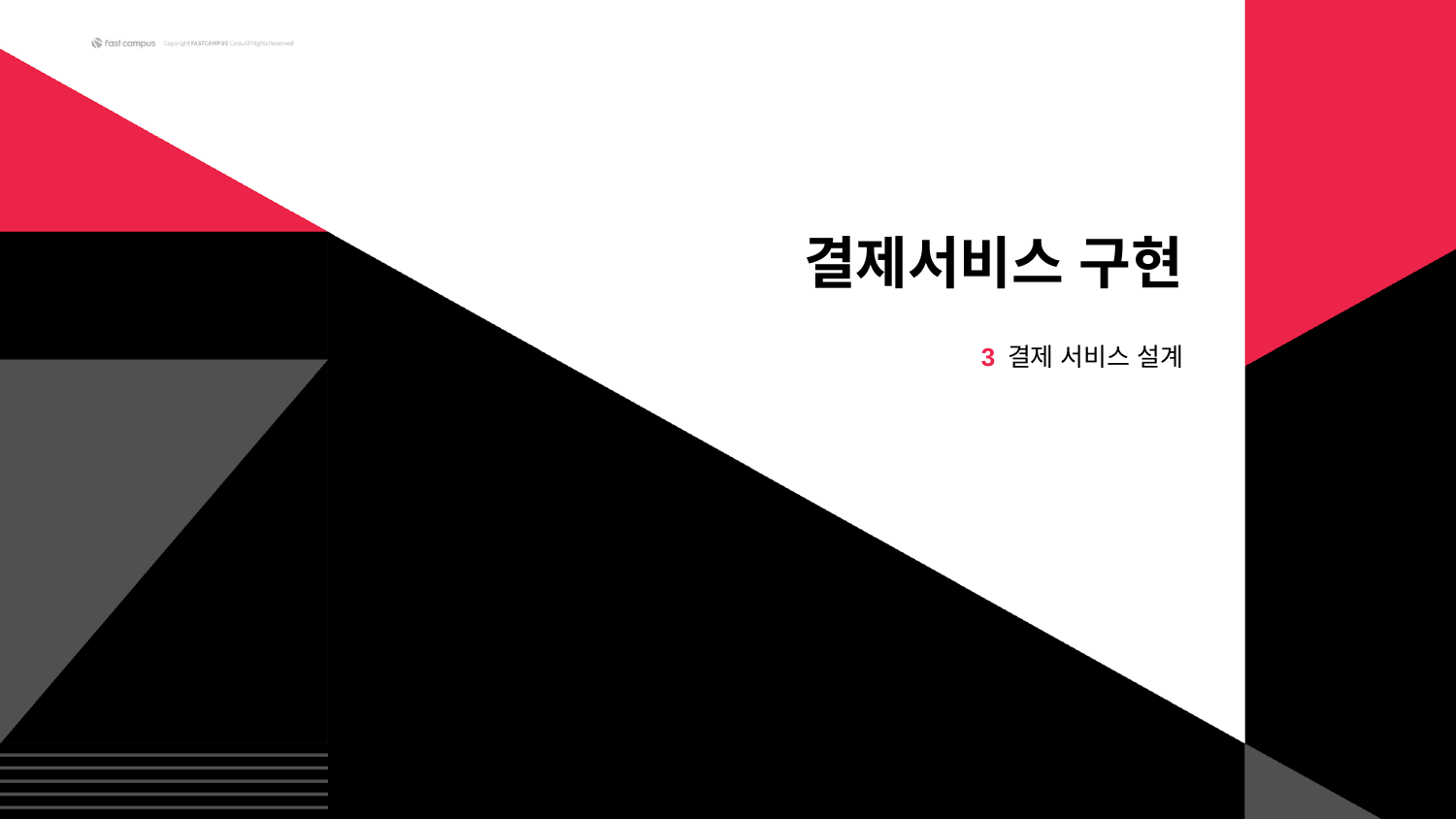

# 결제서비스 구현
3 결제 서비스 설계